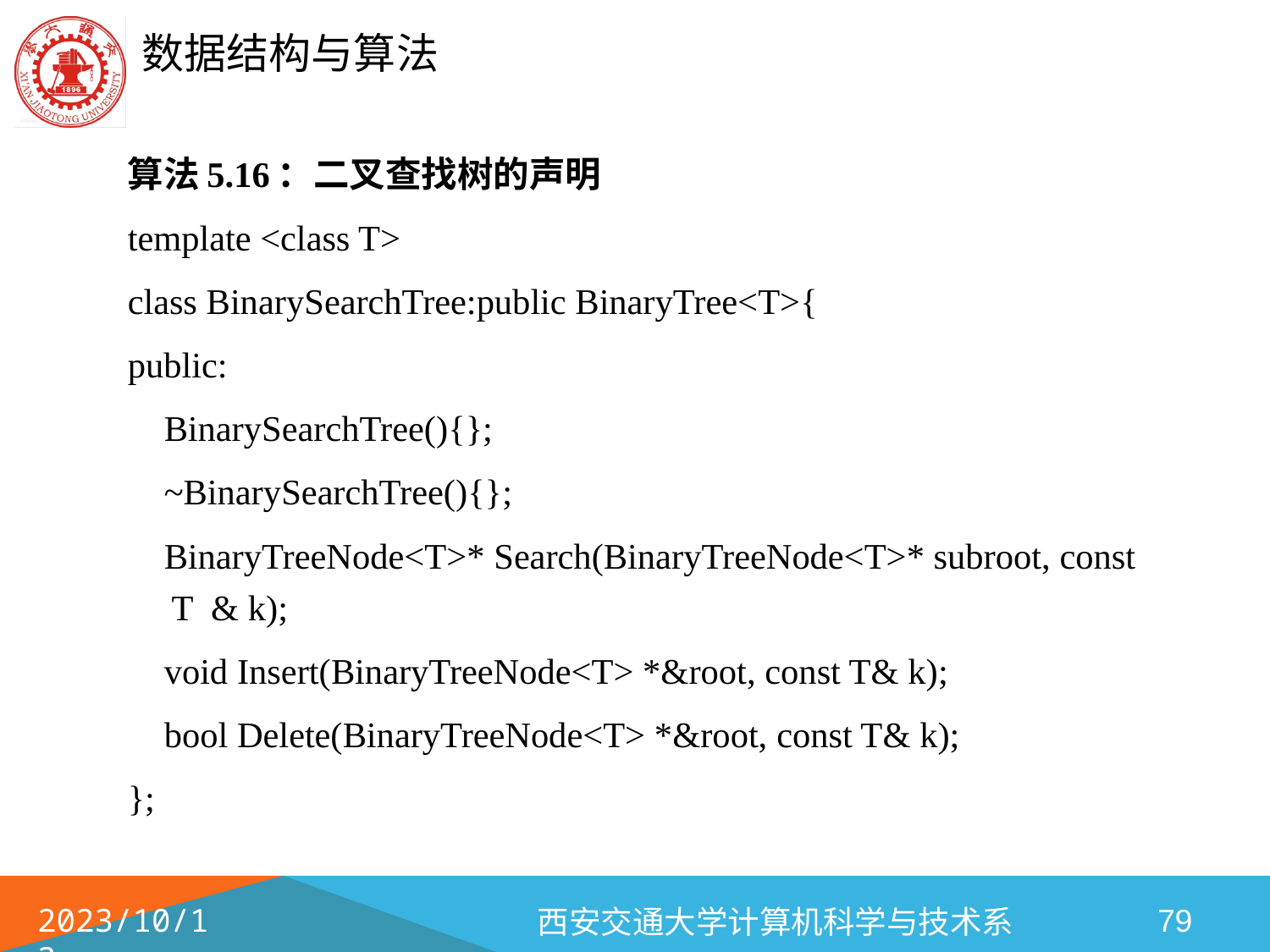

算法5.16：二叉查找树的声明
template <class T>
class BinarySearchTree:public BinaryTree<T>{
public:
    BinarySearchTree(){};
    ~BinarySearchTree(){};
    BinaryTreeNode<T>* Search(BinaryTreeNode<T>* subroot, const T  & k);
    void Insert(BinaryTreeNode<T> *&root, const T& k);
    bool Delete(BinaryTreeNode<T> *&root, const T& k);
};